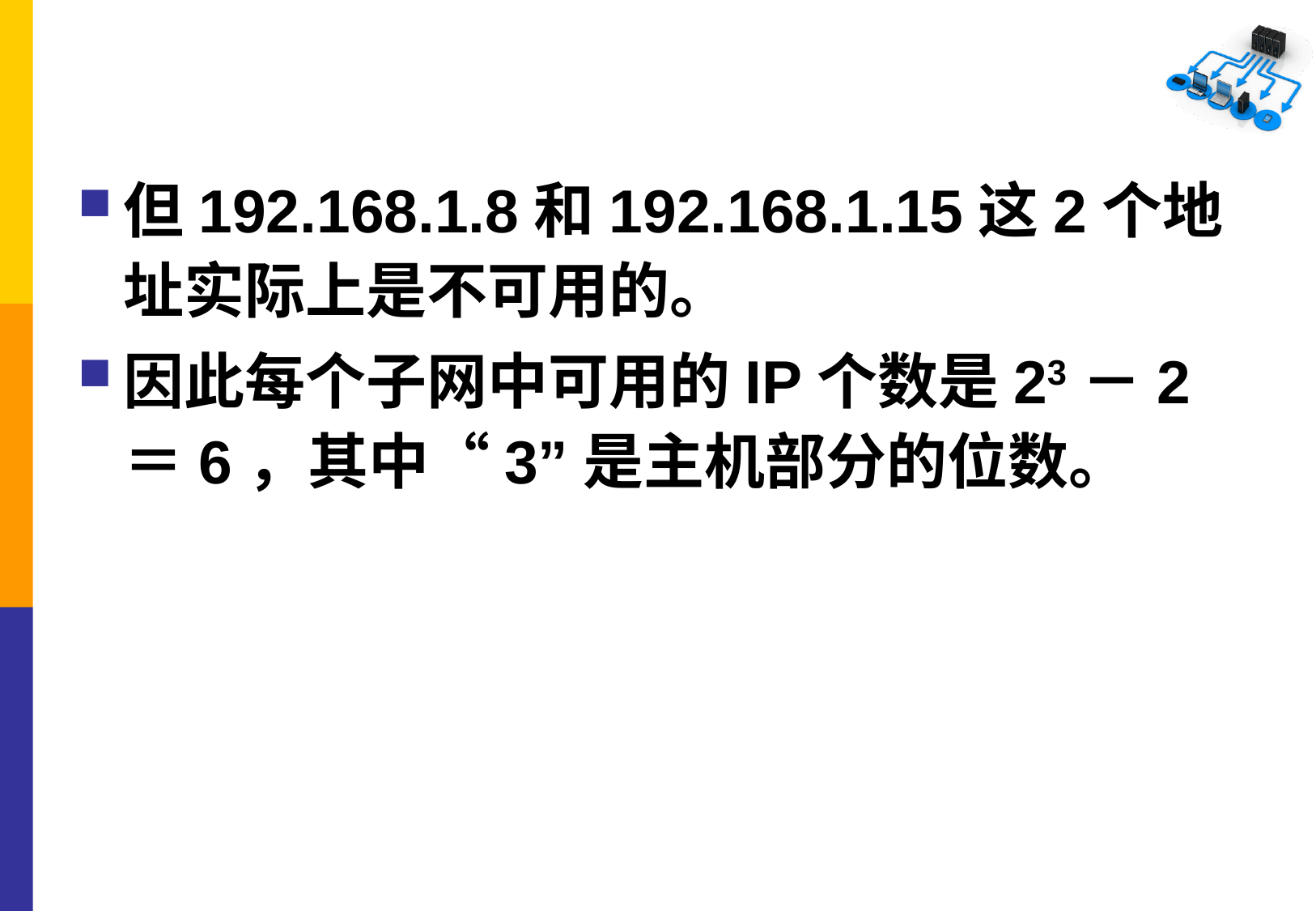

但192.168.1.8和192.168.1.15这2个地址实际上是不可用的。
因此每个子网中可用的IP个数是23－2＝6，其中“3”是主机部分的位数。